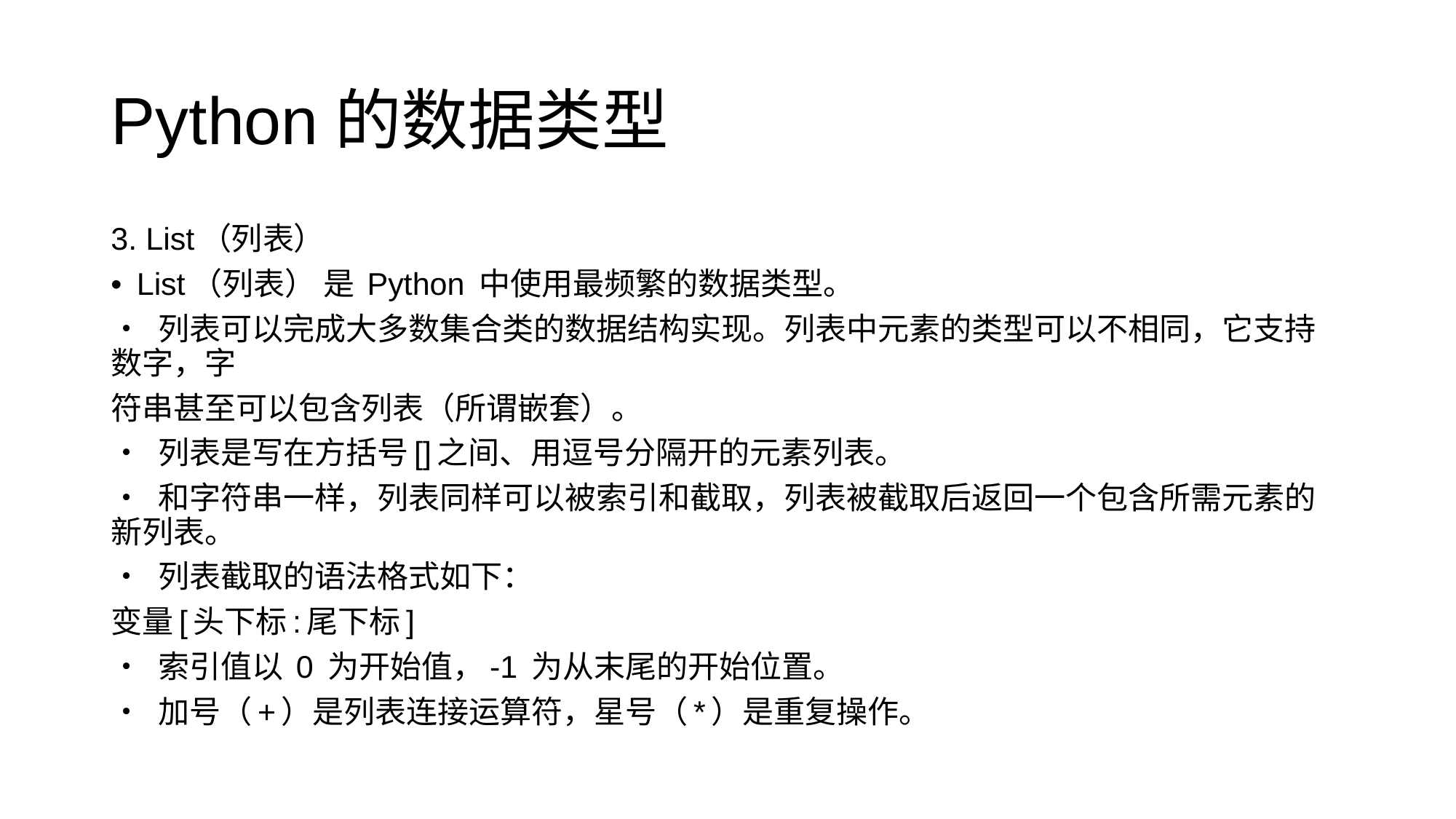

# Python的数据类型
3. List（列表）
•  List（列表） 是 Python 中使用最频繁的数据类型。
•  列表可以完成大多数集合类的数据结构实现。列表中元素的类型可以不相同，它支持数字，字
符串甚至可以包含列表（所谓嵌套）。
•  列表是写在方括号[]之间、用逗号分隔开的元素列表。
•  和字符串一样，列表同样可以被索引和截取，列表被截取后返回一个包含所需元素的新列表。
•  列表截取的语法格式如下：
变量[头下标:尾下标]
•  索引值以 0 为开始值，-1 为从末尾的开始位置。
•  加号（+）是列表连接运算符，星号（*）是重复操作。